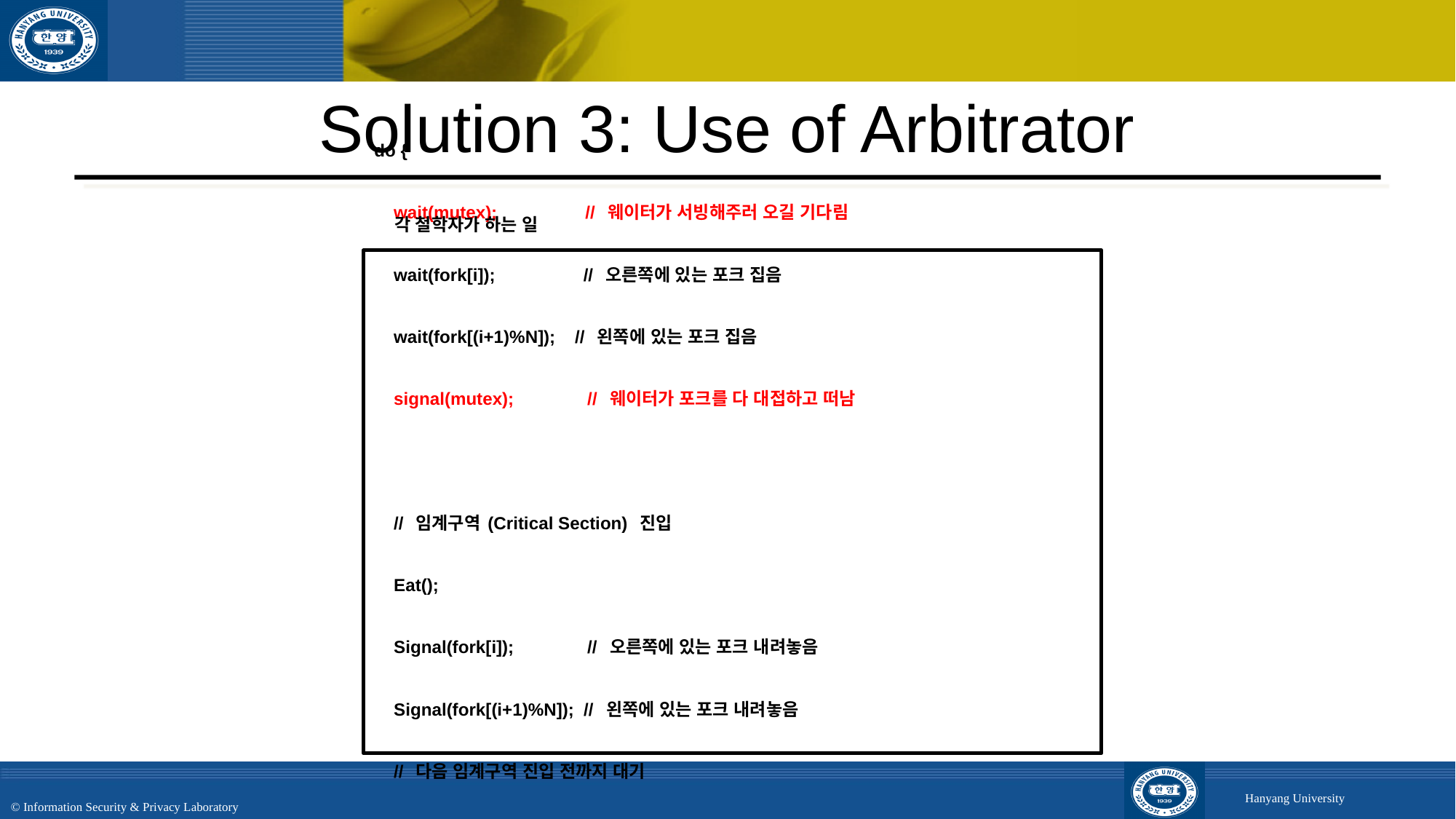

# Solution 3: Use of Arbitrator

각 철학자가 하는 일
do {
    wait(mutex);                  // 웨이터가 서빙해주러 오길 기다림
    wait(fork[i]);                  // 오른쪽에 있는 포크 집음
    wait(fork[(i+1)%N]);    // 왼쪽에 있는 포크 집음
    signal(mutex);               // 웨이터가 포크를 다 대접하고 떠남

    // 임계구역(Critical Section) 진입
    Eat();
    Signal(fork[i]);               // 오른쪽에 있는 포크 내려놓음
    Signal(fork[(i+1)%N]);  // 왼쪽에 있는 포크 내려놓음
    // 다음 임계구역 진입 전까지 대기
    Think();
} while(true);